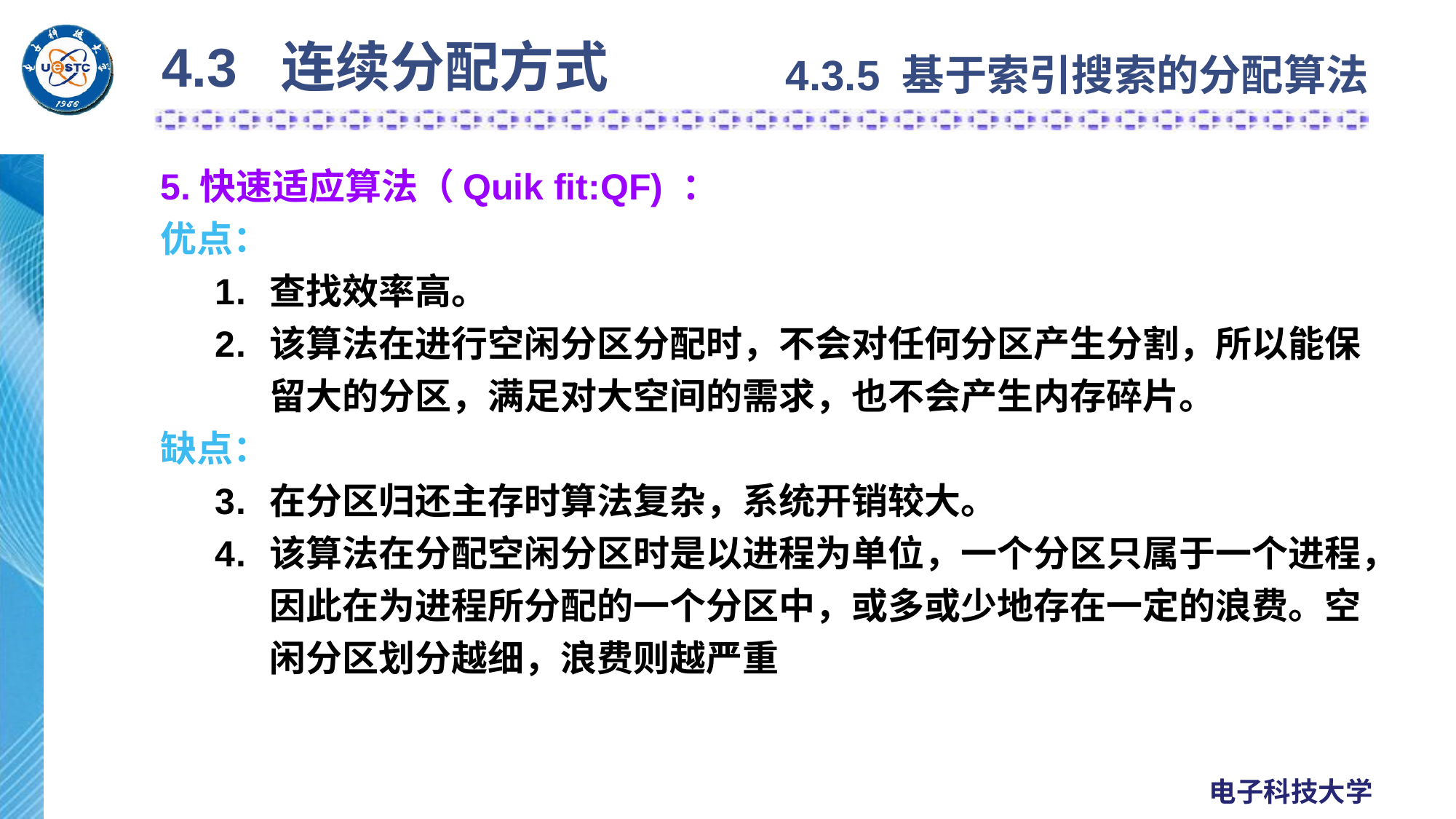

4.3  连续分配方式
4.3.5 基于索引搜索的分配算法
5.快速适应算法（Quik fit:QF) ：
优点：
查找效率高。
该算法在进行空闲分区分配时，不会对任何分区产生分割，所以能保留大的分区，满足对大空间的需求，也不会产生内存碎片。
缺点：
在分区归还主存时算法复杂，系统开销较大。
该算法在分配空闲分区时是以进程为单位，一个分区只属于一个进程，因此在为进程所分配的一个分区中，或多或少地存在一定的浪费。空闲分区划分越细，浪费则越严重